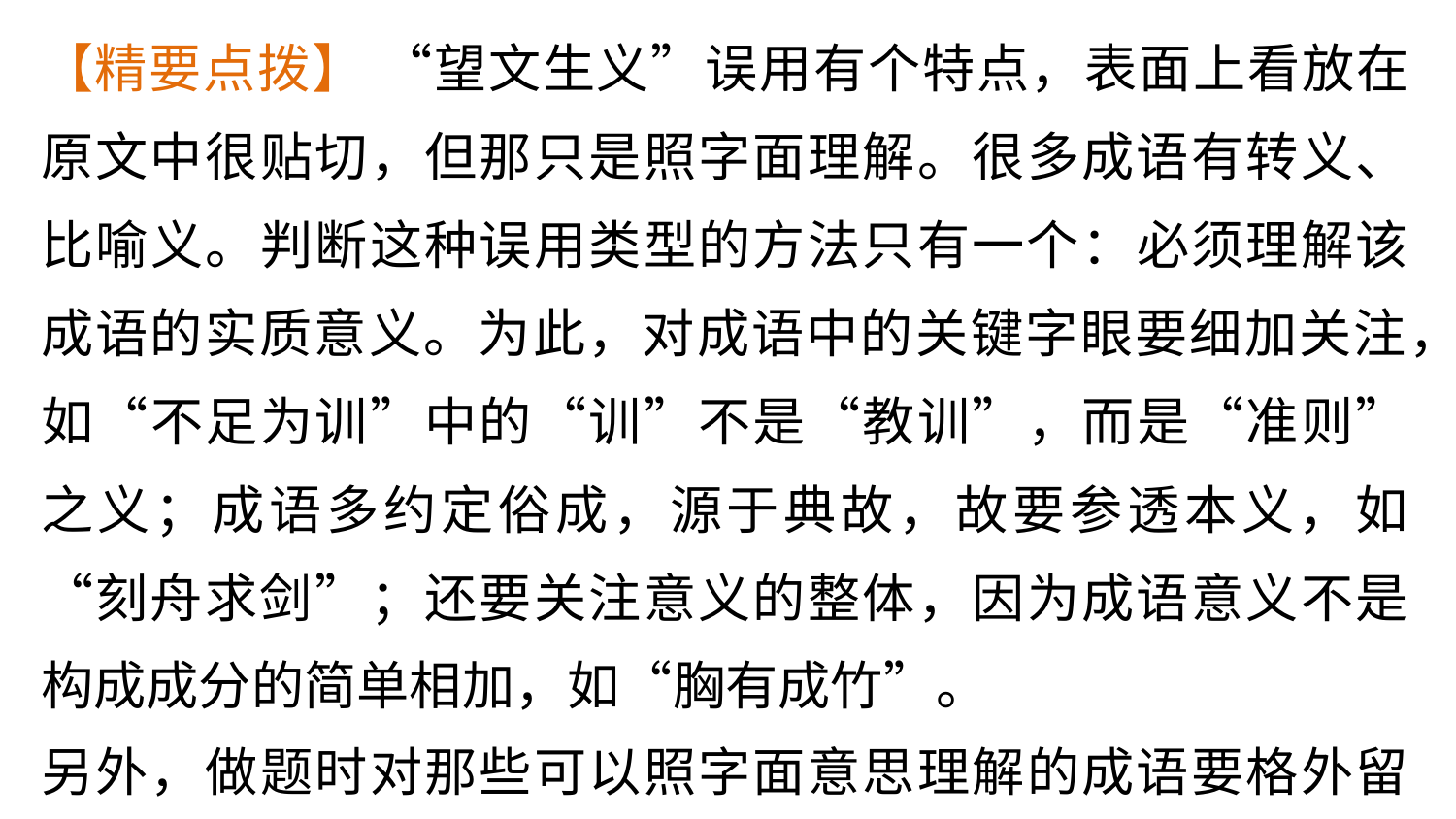

【精要点拨】 “望文生义”误用有个特点，表面上看放在原文中很贴切，但那只是照字面理解。很多成语有转义、比喻义。判断这种误用类型的方法只有一个：必须理解该成语的实质意义。为此，对成语中的关键字眼要细加关注，如“不足为训”中的“训”不是“教训”，而是“准则”之义；成语多约定俗成，源于典故，故要参透本义，如“刻舟求剑”；还要关注意义的整体，因为成语意义不是构成成分的简单相加，如“胸有成竹”。
另外，做题时对那些可以照字面意思理解的成语要格外留心。